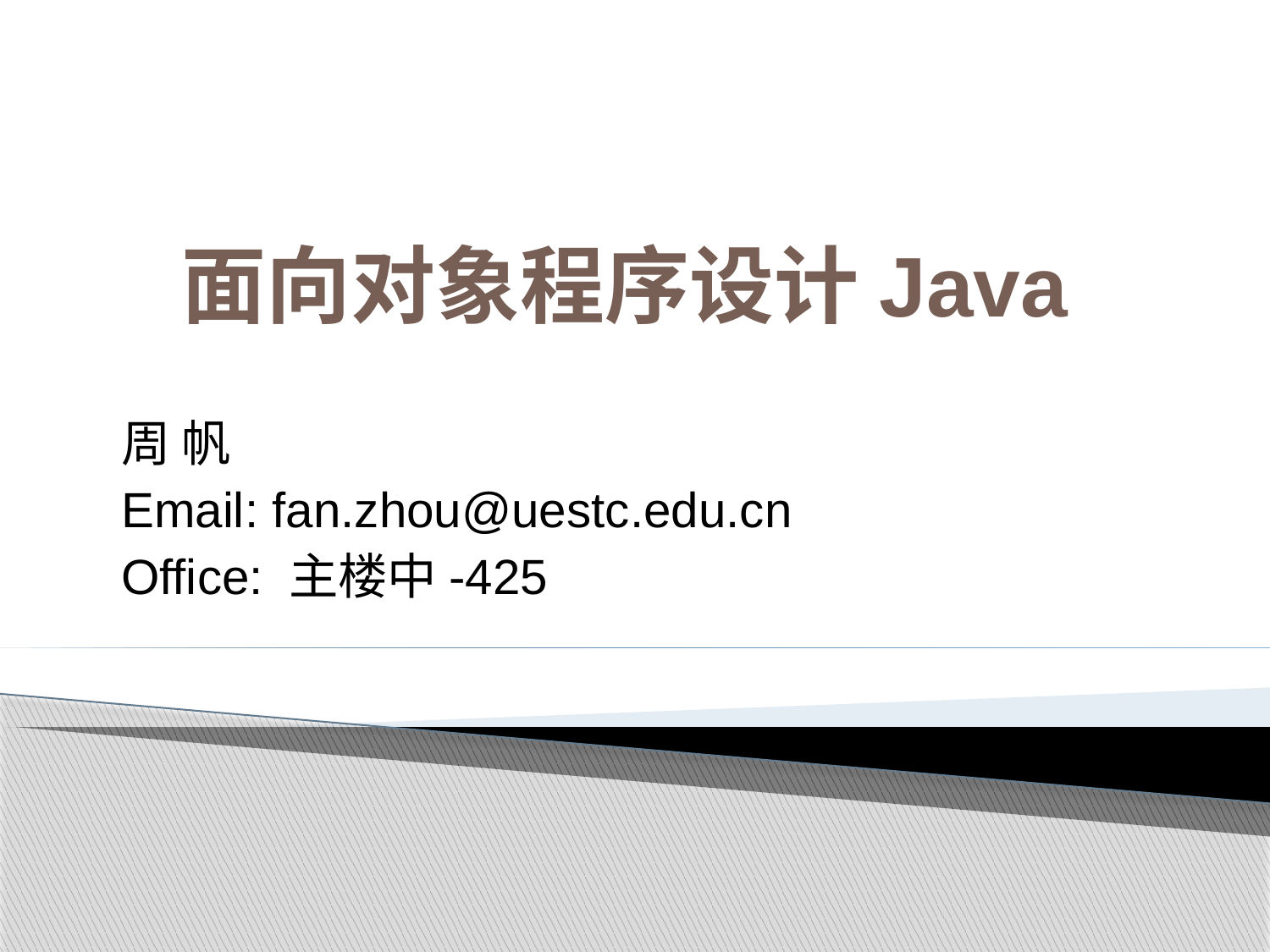

# 面向对象程序设计Java
周 帆
Email: fan.zhou@uestc.edu.cn
Office: 主楼中-425